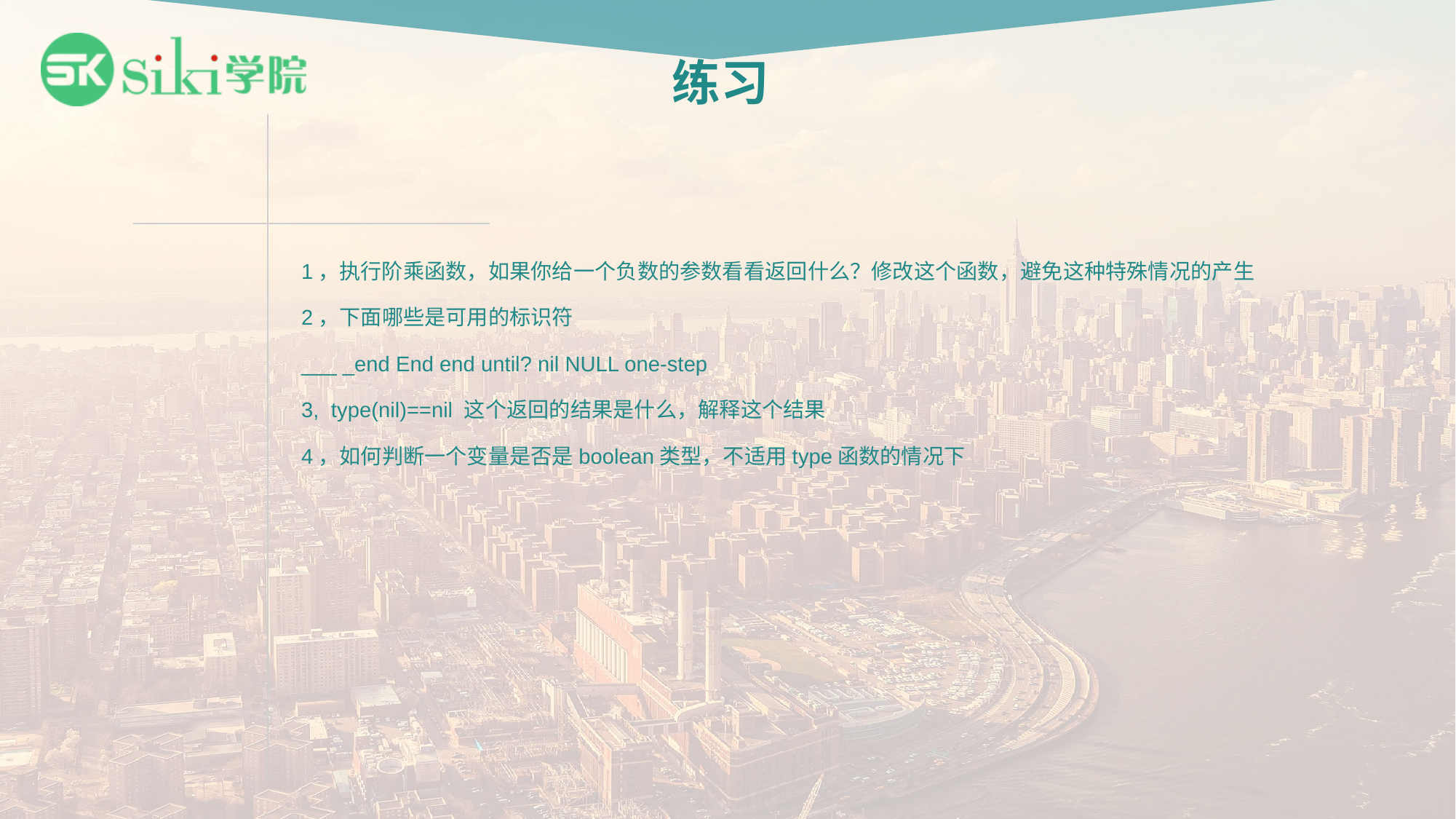

# 练习
1，执行阶乘函数，如果你给一个负数的参数看看返回什么？修改这个函数，避免这种特殊情况的产生
2，下面哪些是可用的标识符
___ _end End end until? nil NULL one-step
3,  type(nil)==nil 这个返回的结果是什么，解释这个结果
4，如何判断一个变量是否是boolean类型，不适用type函数的情况下